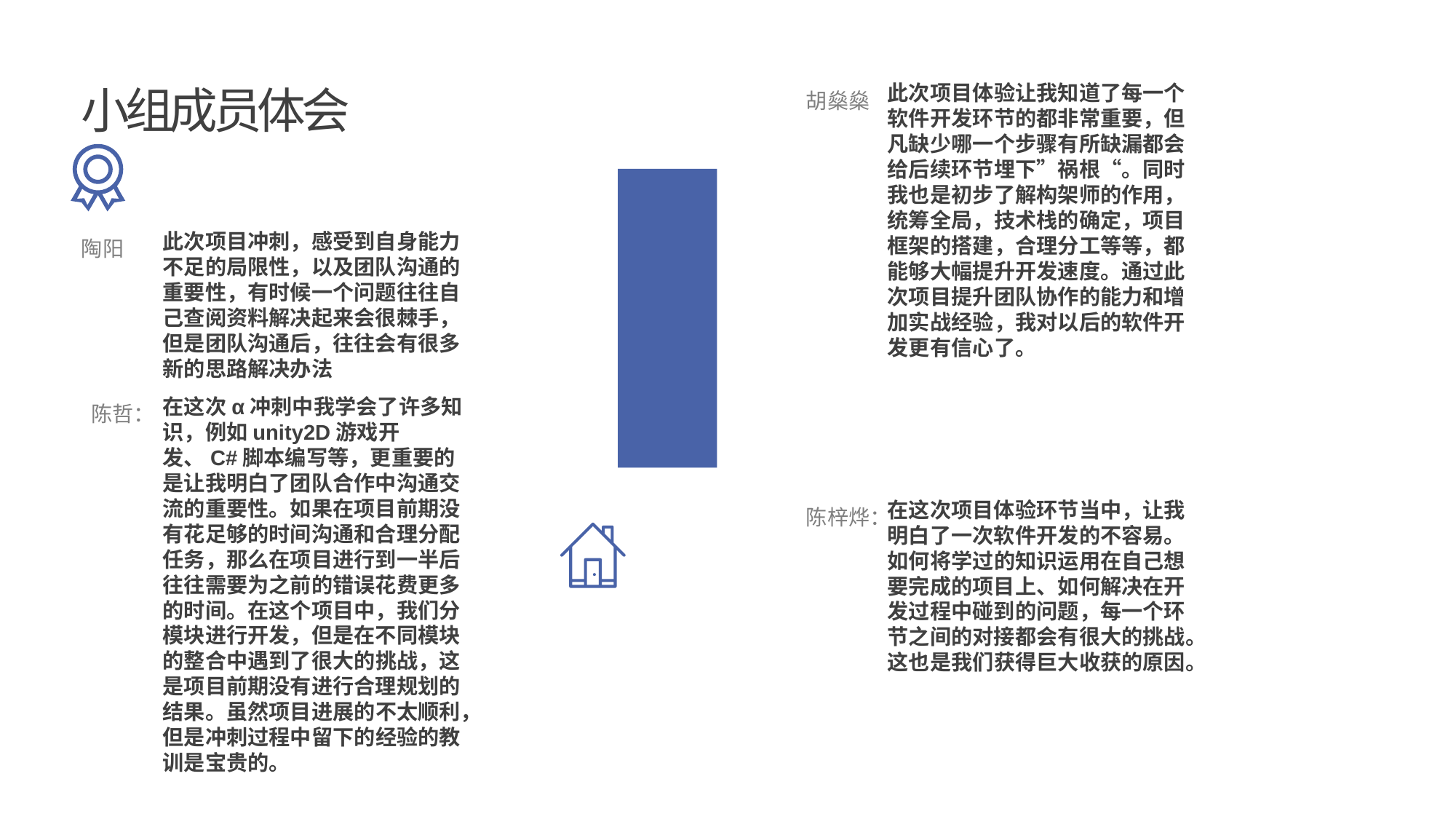

小组成员体会
胡燊燊
此次项目体验让我知道了每一个软件开发环节的都非常重要，但凡缺少哪一个步骤有所缺漏都会给后续环节埋下”祸根“。同时我也是初步了解构架师的作用，统筹全局，技术栈的确定，项目框架的搭建，合理分工等等，都能够大幅提升开发速度。通过此次项目提升团队协作的能力和增加实战经验，我对以后的软件开发更有信心了。

陶阳
此次项目冲刺，感受到自身能力不足的局限性，以及团队沟通的重要性，有时候一个问题往往自己查阅资料解决起来会很棘手，但是团队沟通后，往往会有很多新的思路解决办法
 陈哲：
在这次α冲刺中我学会了许多知识，例如unity2D游戏开发、C#脚本编写等，更重要的是让我明白了团队合作中沟通交流的重要性。如果在项目前期没有花足够的时间沟通和合理分配任务，那么在项目进行到一半后往往需要为之前的错误花费更多的时间。在这个项目中，我们分模块进行开发，但是在不同模块的整合中遇到了很大的挑战，这是项目前期没有进行合理规划的结果。虽然项目进展的不太顺利，但是冲刺过程中留下的经验的教训是宝贵的。
陈梓烨：
在这次项目体验环节当中，让我明白了一次软件开发的不容易。如何将学过的知识运用在自己想要完成的项目上、如何解决在开发过程中碰到的问题，每一个环节之间的对接都会有很大的挑战。这也是我们获得巨大收获的原因。